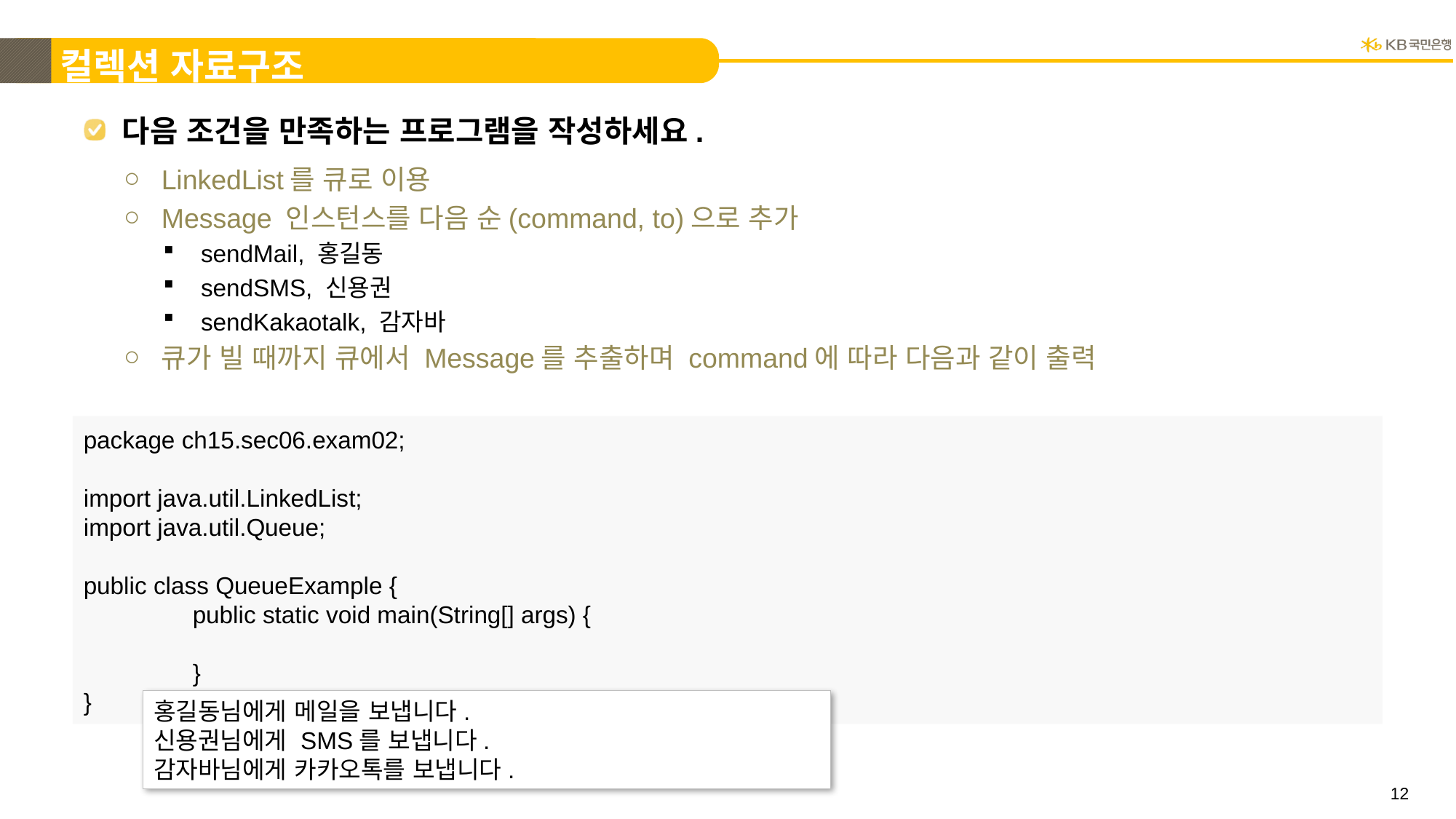

컬렉션 자료구조
# 다음 조건을 만족하는 프로그램을 작성하세요.
LinkedList를 큐로 이용
Message 인스턴스를 다음 순(command, to)으로 추가
sendMail, 홍길동
sendSMS, 신용권
sendKakaotalk, 감자바
큐가 빌 때까지 큐에서 Message를 추출하며 command에 따라 다음과 같이 출력
package ch15.sec06.exam02;

import java.util.LinkedList;
import java.util.Queue;

public class QueueExample {
	public static void main(String[] args) {

	}
}
홍길동님에게 메일을 보냅니다.
신용권님에게 SMS를 보냅니다.
감자바님에게 카카오톡를 보냅니다.